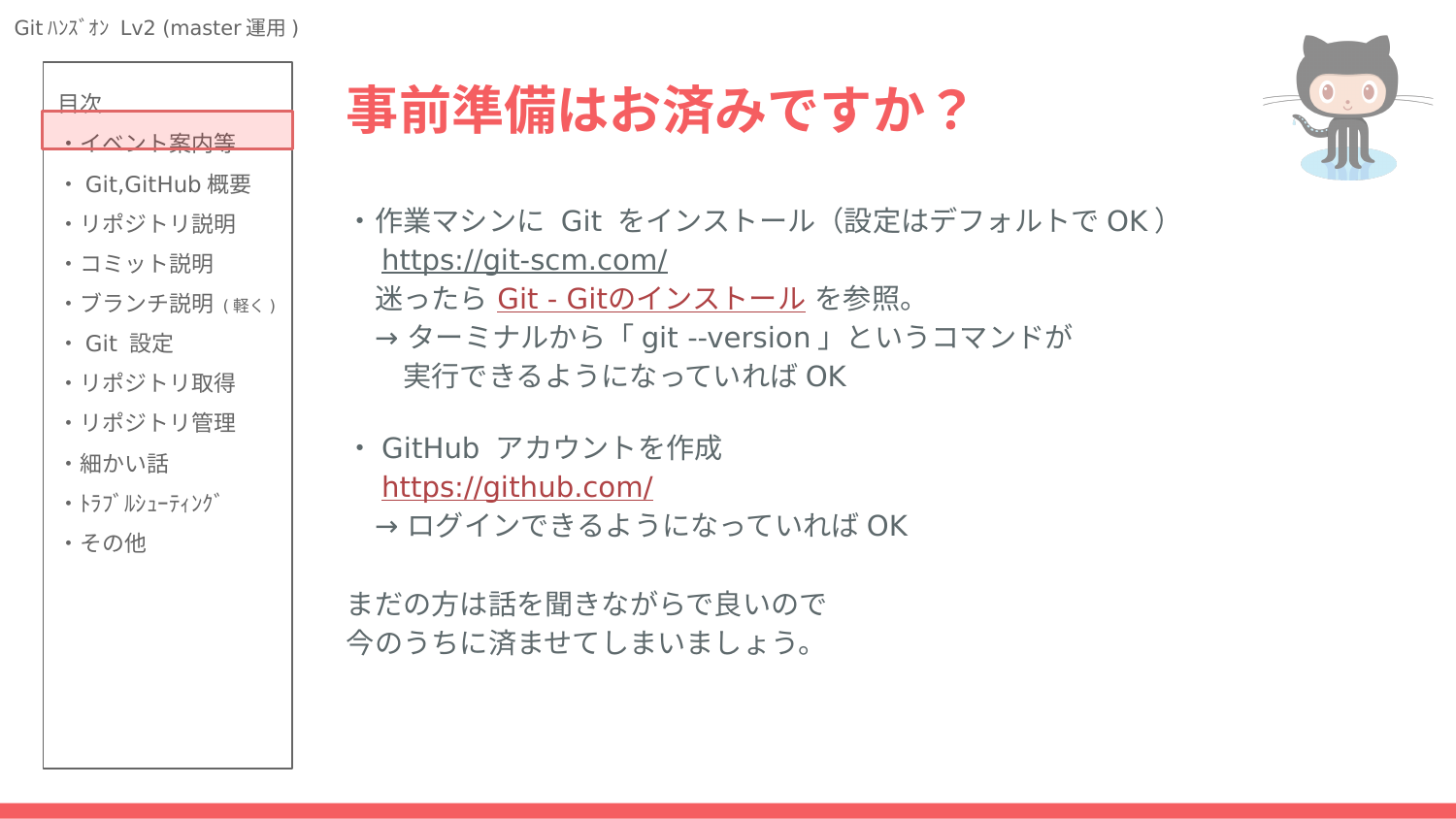

# 事前準備はお済みですか？

・作業マシンに Git をインストール（設定はデフォルトでOK）
　https://git-scm.com/
　迷ったら Git - Gitのインストール を参照。
　→ ターミナルから「git --version」というコマンドが
　　実行できるようになっていればOK
・GitHub アカウントを作成
　https://github.com/
　→ ログインできるようになっていればOK

まだの方は話を聞きながらで良いので
今のうちに済ませてしまいましょう。